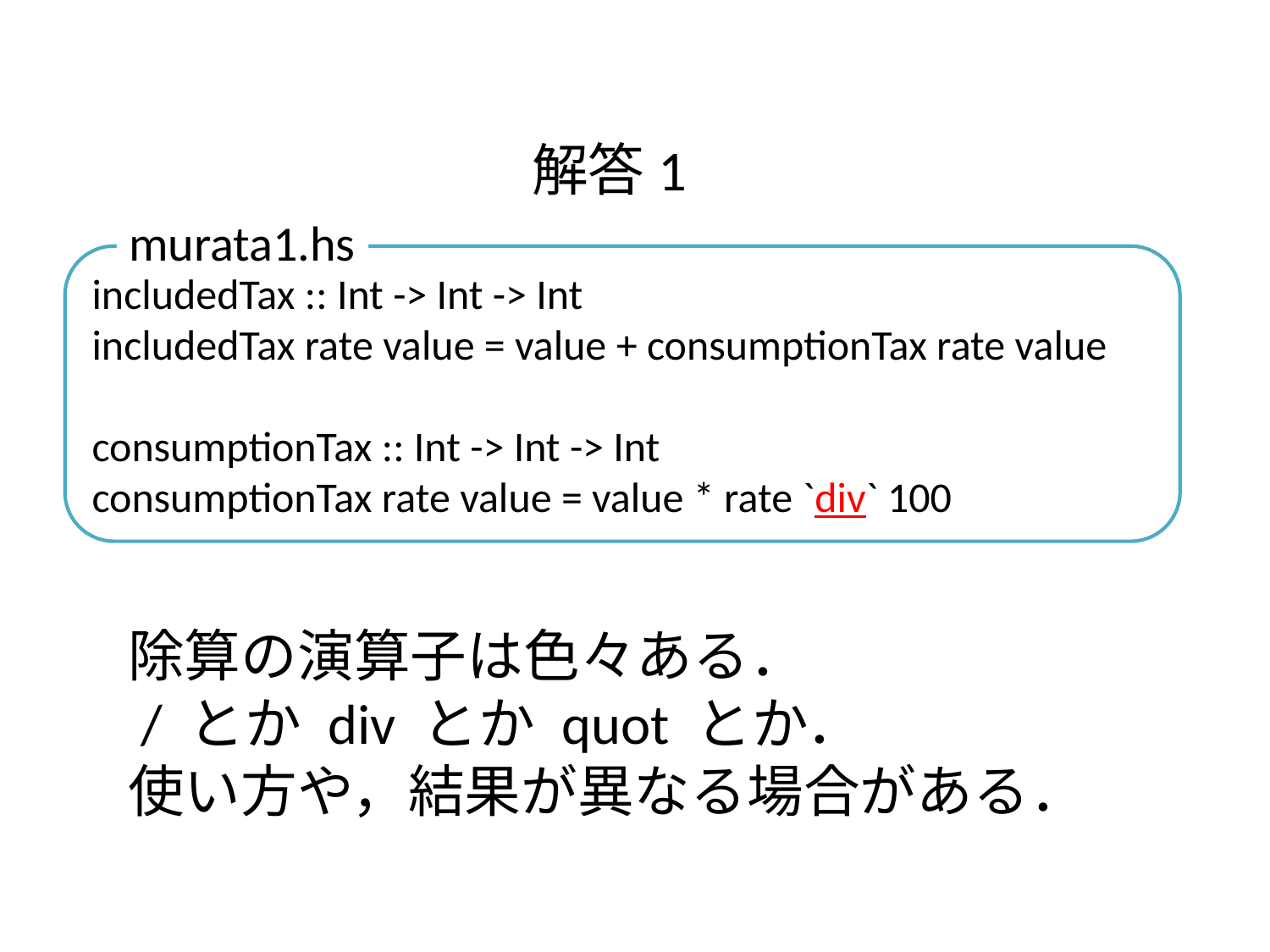

解答1
murata1.hs
includedTax :: Int -> Int -> Int
includedTax rate value = value + consumptionTax rate value

consumptionTax :: Int -> Int -> Int
consumptionTax rate value = value * rate `div` 100
除算の演算子は色々ある．
 / とか div とか quot とか．
使い方や，結果が異なる場合がある．